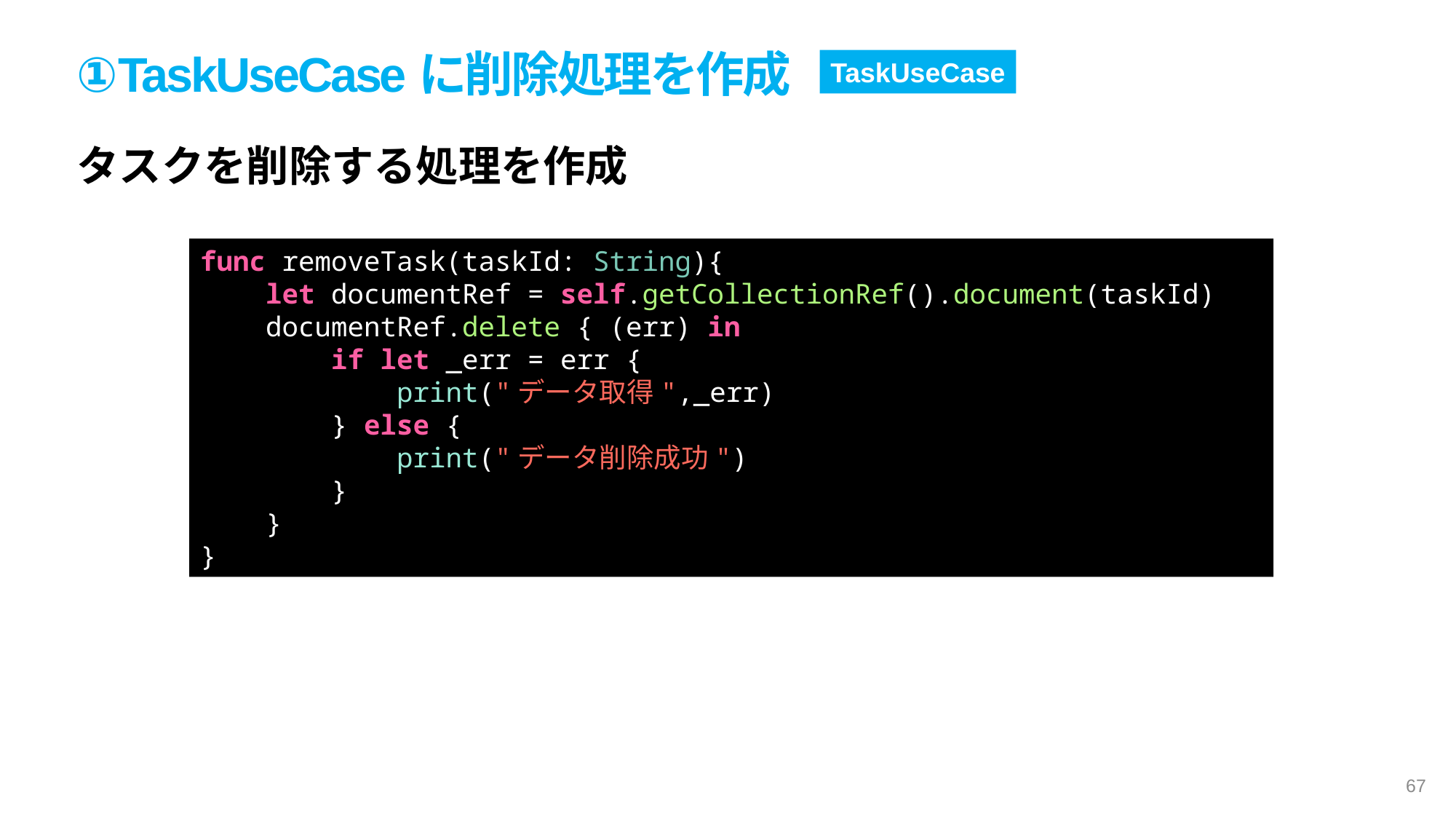

①TaskUseCaseに削除処理を作成
TaskUseCase
タスクを削除する処理を作成
func removeTask(taskId: String){
    let documentRef = self.getCollectionRef().document(taskId)
    documentRef.delete { (err) in
        if let _err = err {
            print("データ取得",_err)
        } else {
            print("データ削除成功")
        }
    }
}
67